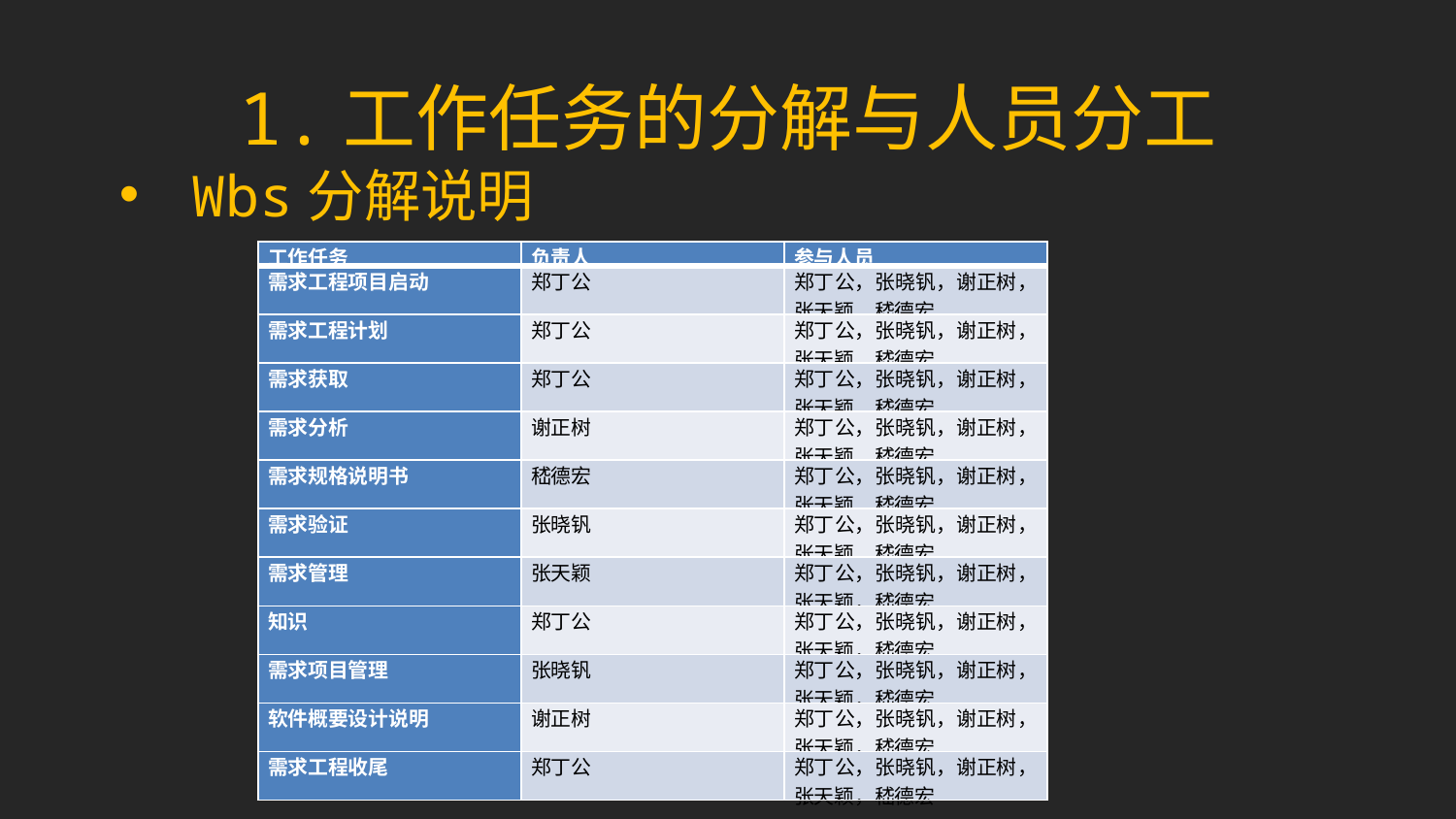

1.工作任务的分解与人员分工
Wbs分解说明

| 工作任务 | 负责人 | 参与人员 |
| --- | --- | --- |
| 需求工程项目启动 | 郑丁公 | 郑丁公，张晓钒，谢正树，张天颖，嵇德宏 |
| 需求工程计划 | 郑丁公 | 郑丁公，张晓钒，谢正树，张天颖，嵇德宏 |
| 需求获取 | 郑丁公 | 郑丁公，张晓钒，谢正树，张天颖，嵇德宏 |
| 需求分析 | 谢正树 | 郑丁公，张晓钒，谢正树，张天颖，嵇德宏 |
| 需求规格说明书 | 嵇德宏 | 郑丁公，张晓钒，谢正树，张天颖，嵇德宏 |
| 需求验证 | 张晓钒 | 郑丁公，张晓钒，谢正树，张天颖，嵇德宏 |
| 需求管理 | 张天颖 | 郑丁公，张晓钒，谢正树，张天颖，嵇德宏 |
| 知识 | 郑丁公 | 郑丁公，张晓钒，谢正树，张天颖，嵇德宏 |
| 需求项目管理 | 张晓钒 | 郑丁公，张晓钒，谢正树，张天颖，嵇德宏 |
| 软件概要设计说明 | 谢正树 | 郑丁公，张晓钒，谢正树，张天颖，嵇德宏 |
| 需求工程收尾 | 郑丁公 | 郑丁公，张晓钒，谢正树，张天颖，嵇德宏 |